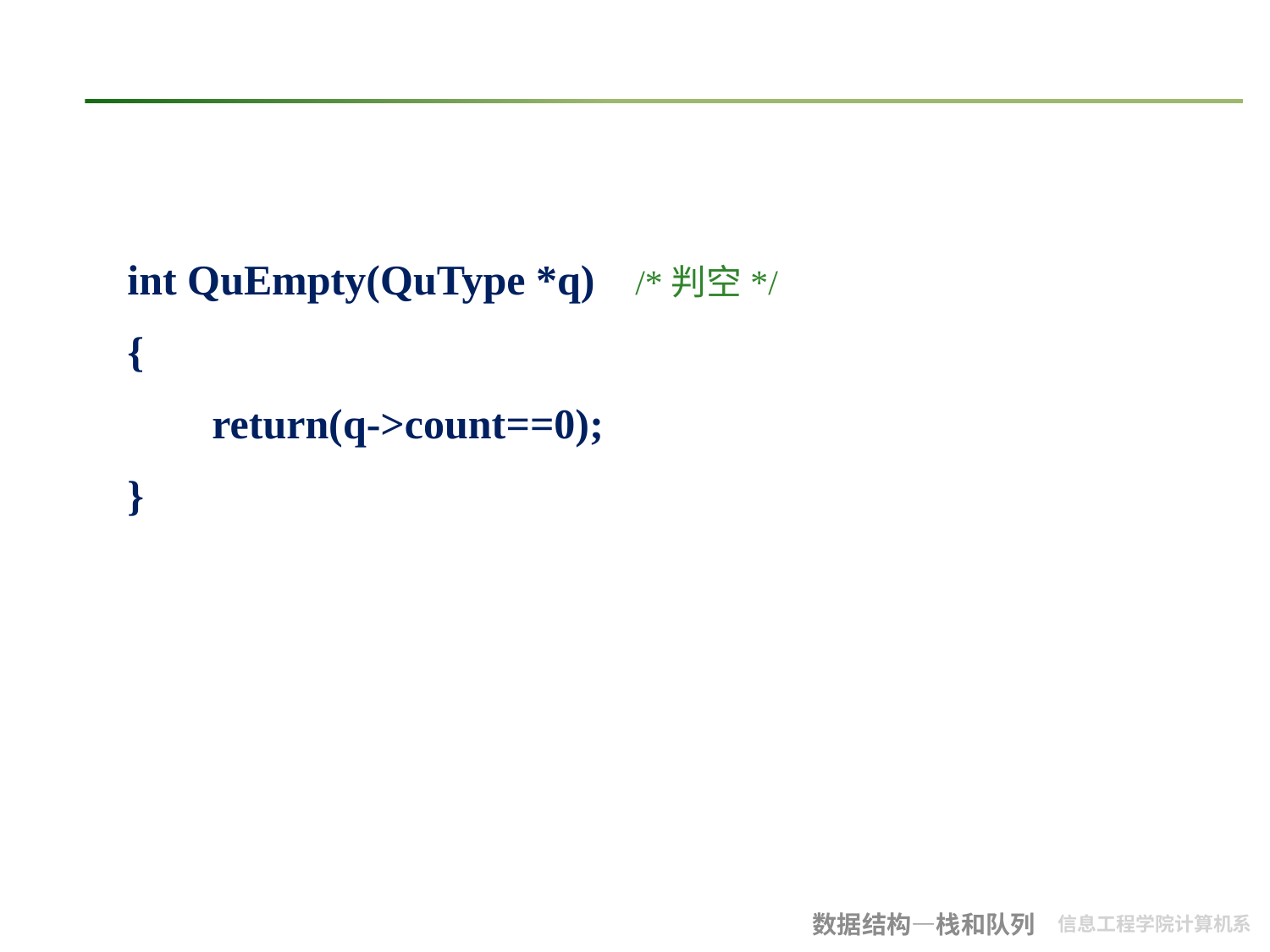

#
int QuEmpty(QuType *q)	/*判空*/
{
        return(q->count==0);
}